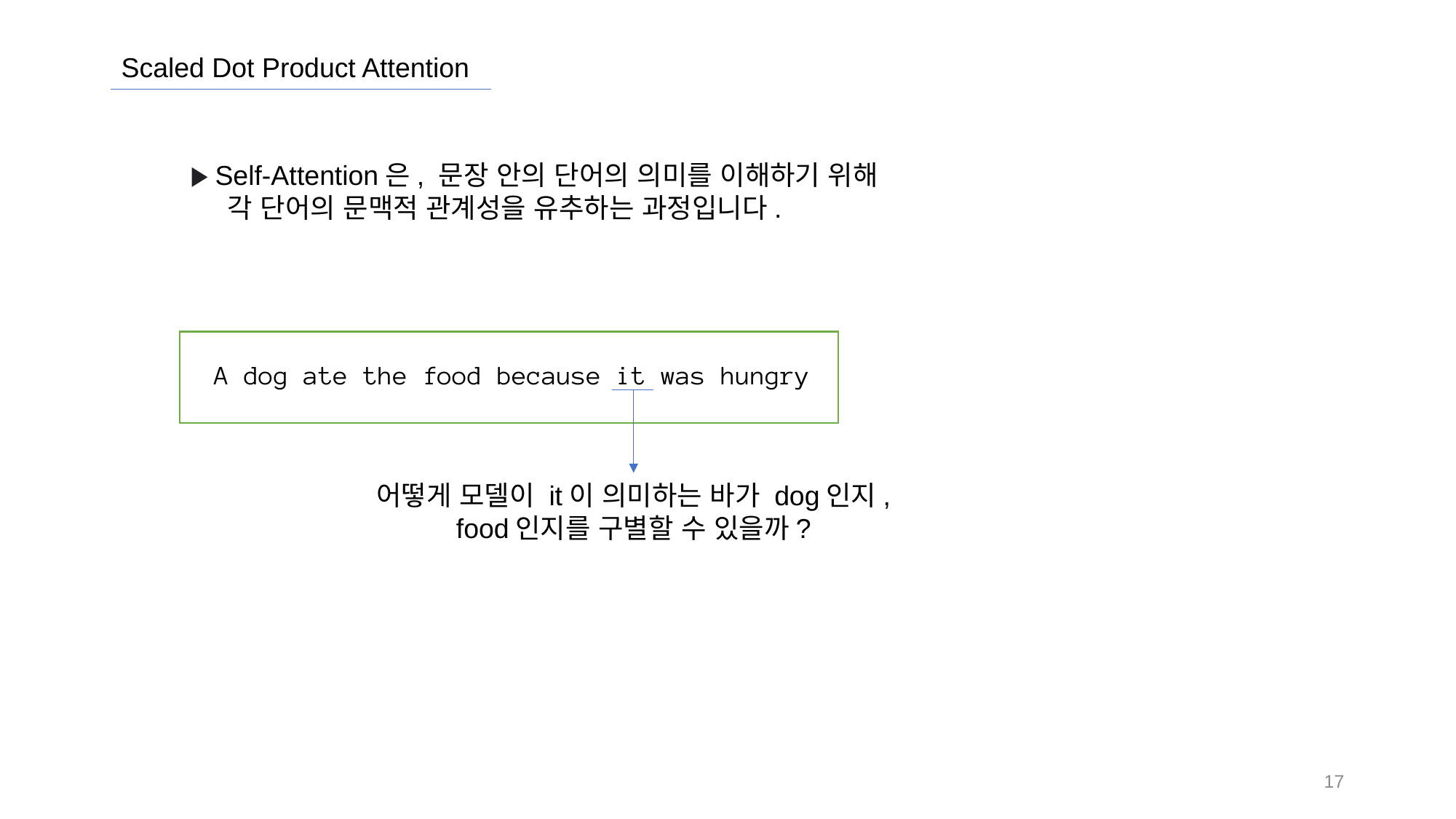

Scaled Dot Product Attention
▶ Self-Attention은, 문장 안의 단어의 의미를 이해하기 위해
    각 단어의 문맥적 관계성을 유추하는 과정입니다.

A dog ate the food because it was hungry
어떻게 모델이 it이 의미하는 바가 dog인지,
food인지를 구별할 수 있을까?
17